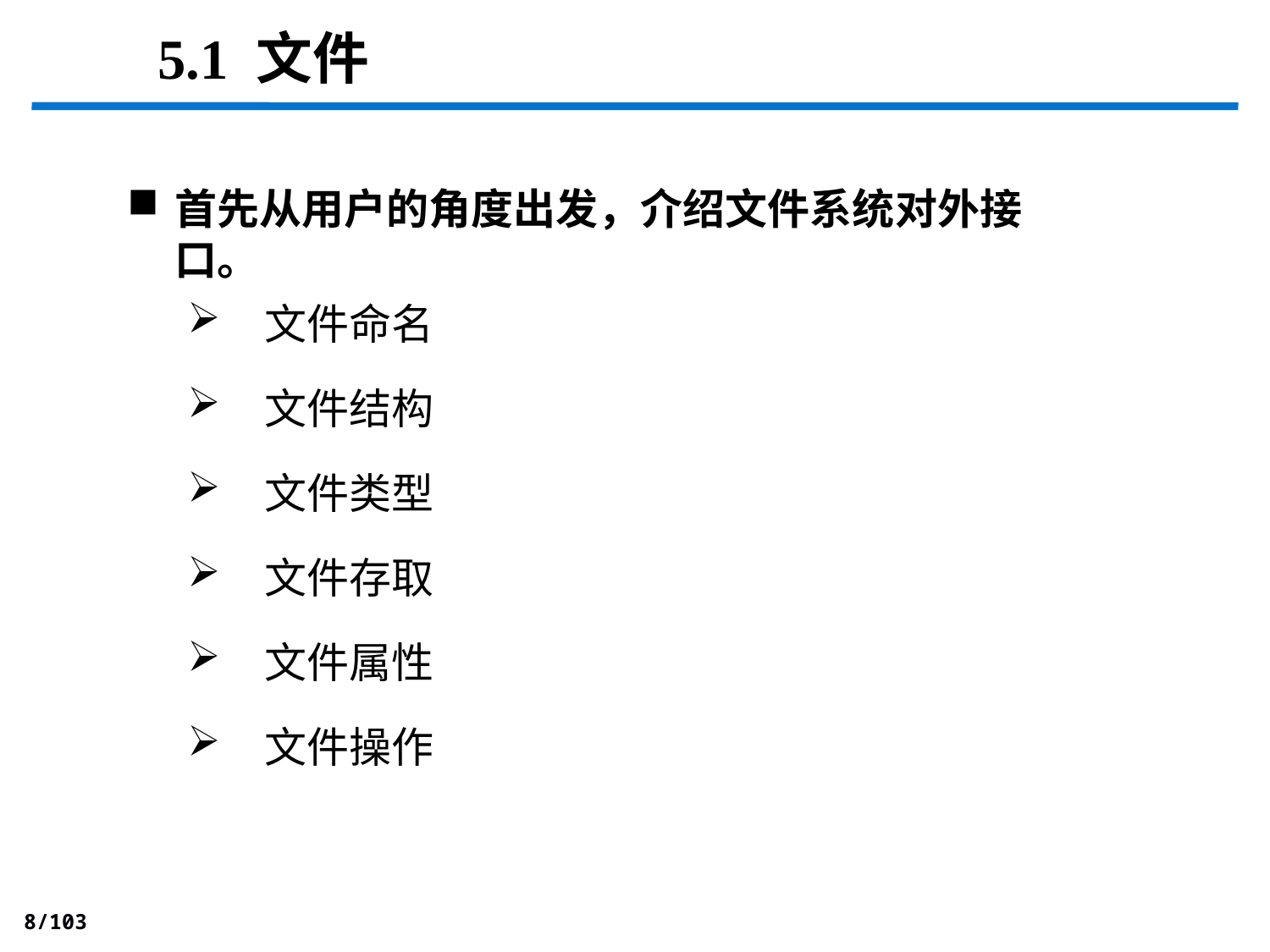

5.1 文件
首先从用户的角度出发，介绍文件系统对外接口。
  文件命名
  文件结构
  文件类型
  文件存取
  文件属性
  文件操作